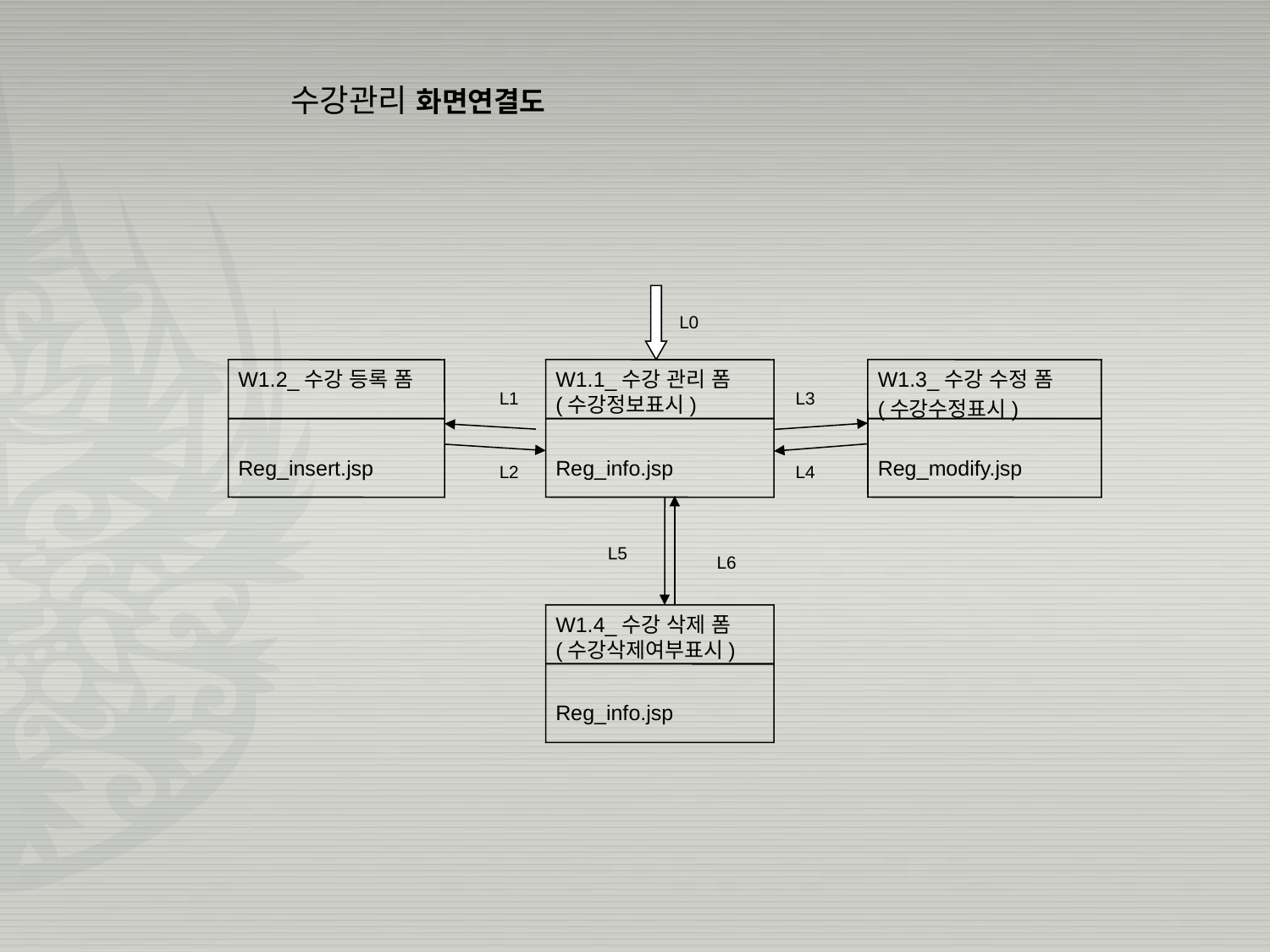

수강관리 화면연결도

L0
W1.2_수강 등록 폼

Reg_insert.jsp

W1.1_수강 관리 폼(수강정보표시)

Reg_info.jsp

W1.3_수강 수정 폼
(수강수정표시)

Reg_modify.jsp

L1
L3

L2
L4
L5
L6
W1.4_수강 삭제 폼(수강삭제여부표시)

Reg_info.jsp